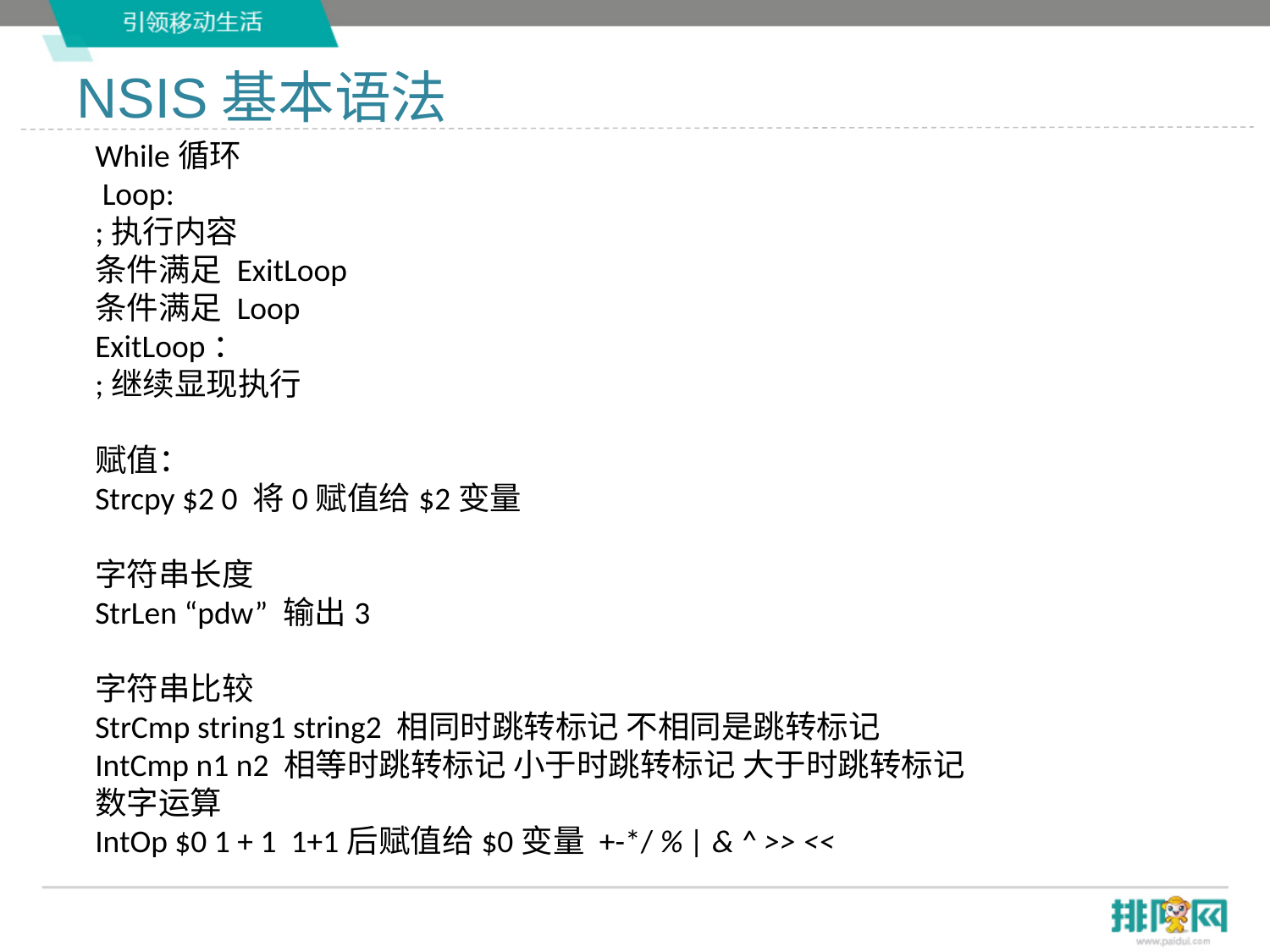

# NSIS基本语法

While循环
 Loop:
;执行内容
条件满足 ExitLoop
条件满足 Loop
ExitLoop：
;继续显现执行

赋值：
Strcpy $2 0 将0赋值给$2变量

字符串长度
StrLen “pdw” 输出3

字符串比较
StrCmp string1 string2 相同时跳转标记 不相同是跳转标记
IntCmp n1 n2 相等时跳转标记 小于时跳转标记 大于时跳转标记
数字运算
IntOp $0 1 + 1  1+1后赋值给$0变量 +-*/ % | & ^ >> <<